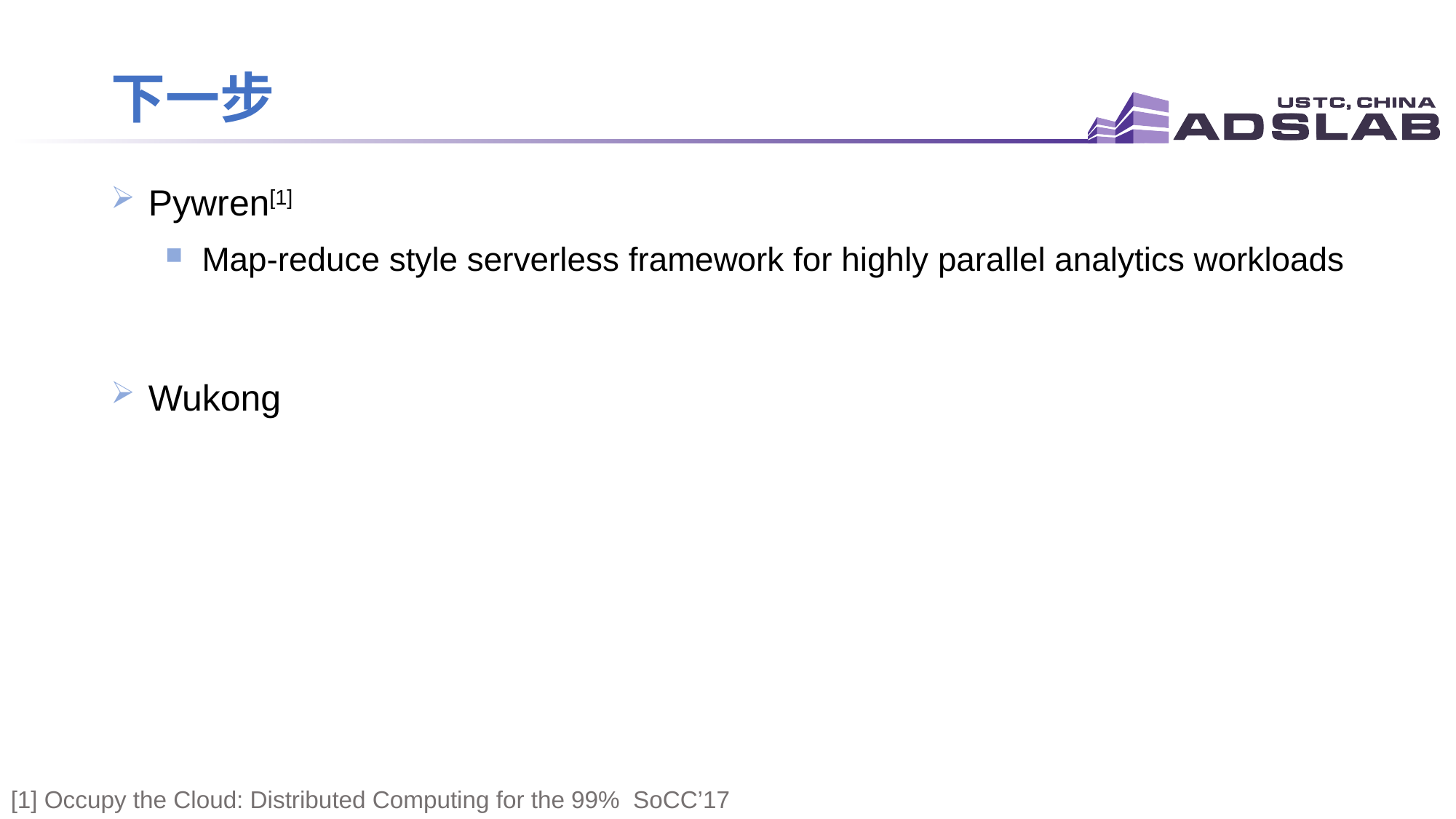

# 下一步
 Pywren[1]
 Map-reduce style serverless framework for highly parallel analytics workloads

 Wukong

[1] Occupy the Cloud: Distributed Computing for the 99%  SoCC’17